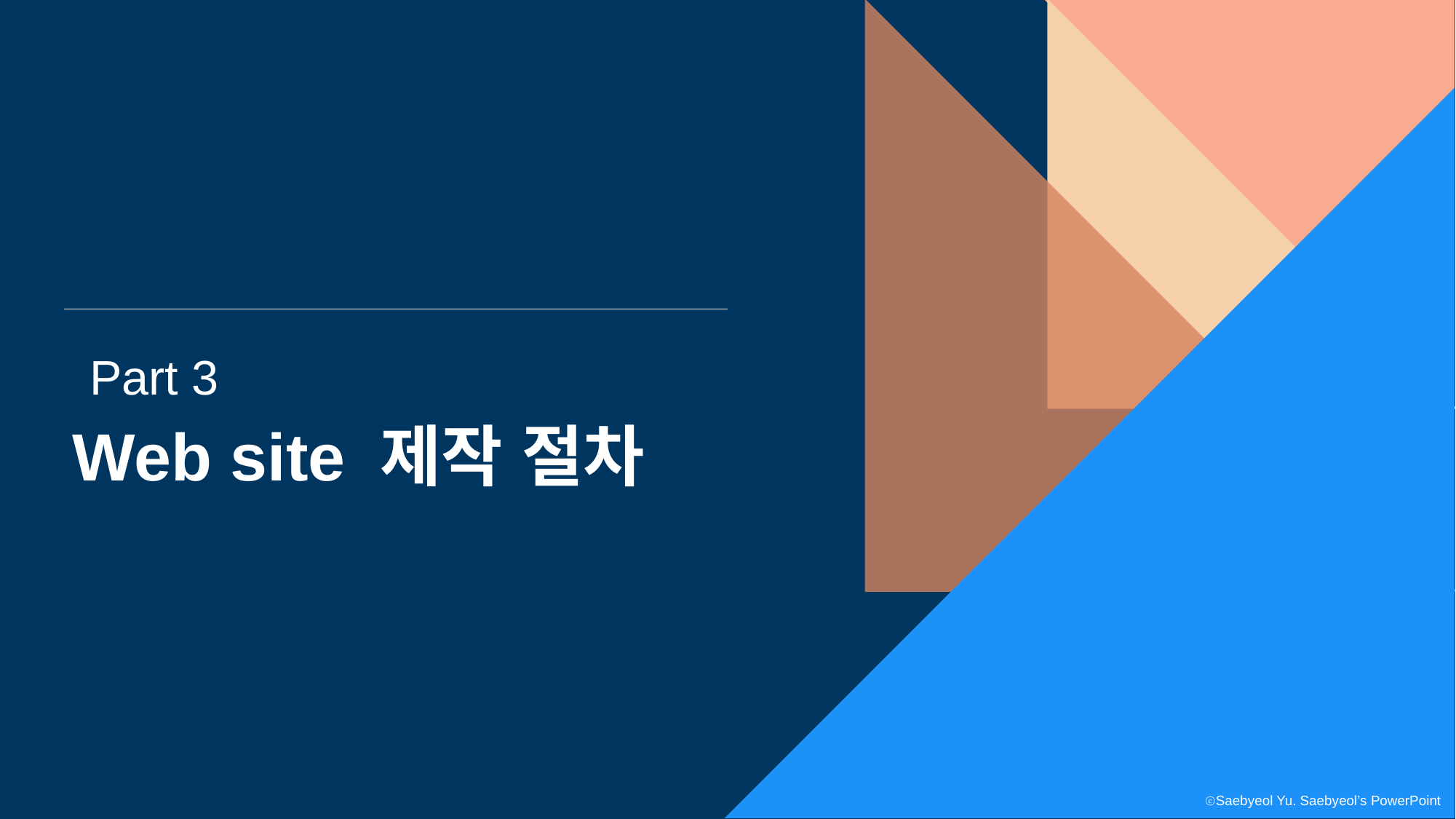

Part 3
Web site 제작 절차
ⓒSaebyeol Yu. Saebyeol’s PowerPoint